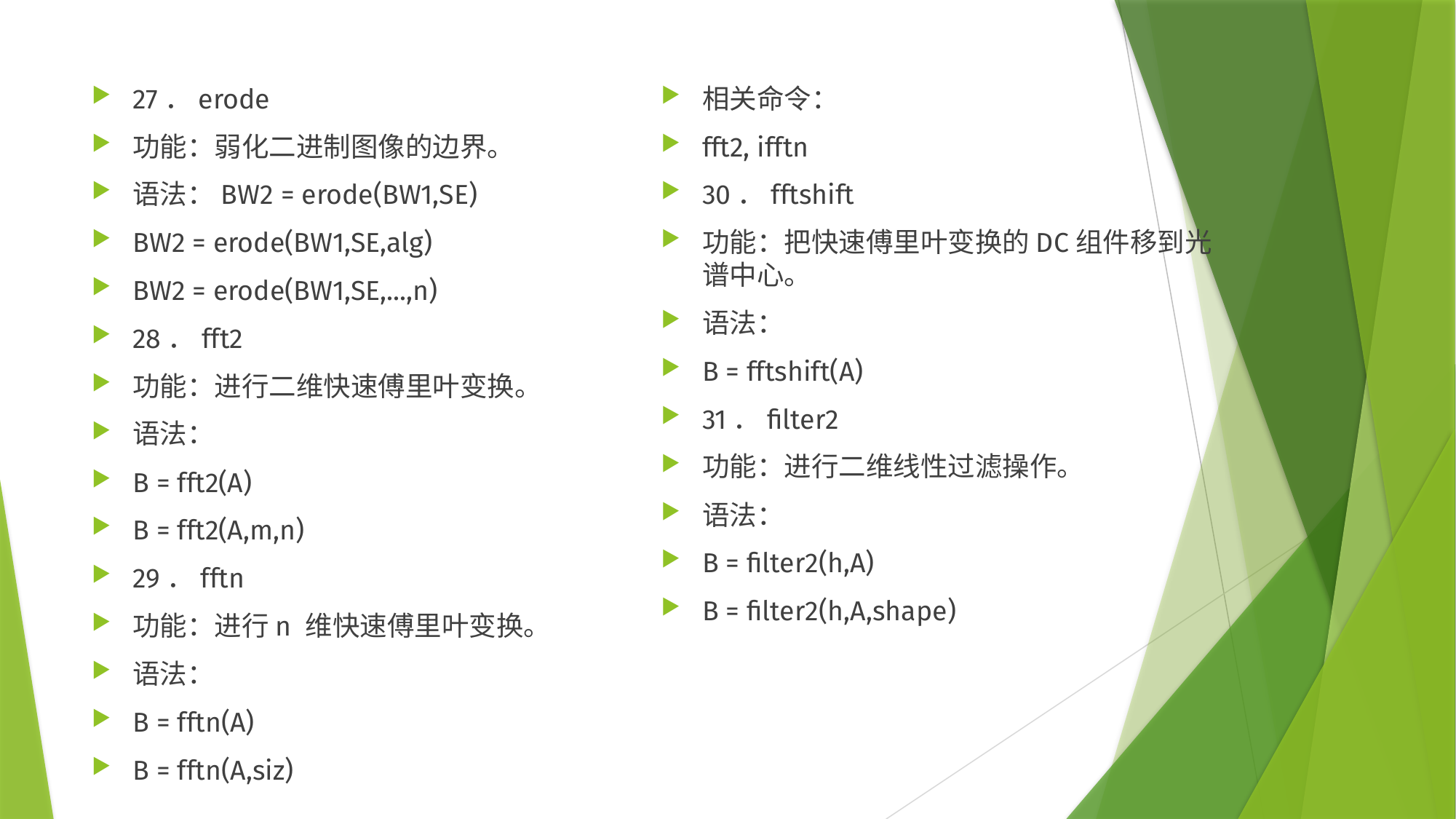

27．erode
功能：弱化二进制图像的边界。
语法：BW2 = erode(BW1,SE)
BW2 = erode(BW1,SE,alg)
BW2 = erode(BW1,SE,...,n)
28．fft2
功能：进行二维快速傅里叶变换。
语法：
B = fft2(A)
B = fft2(A,m,n)
29．fftn
功能：进行n 维快速傅里叶变换。
语法：
B = fftn(A)
B = fftn(A,siz)
相关命令：
fft2, ifftn
30．fftshift
功能：把快速傅里叶变换的DC组件移到光谱中心。
语法：
B = fftshift(A)
31．filter2
功能：进行二维线性过滤操作。
语法：
B = filter2(h,A)
B = filter2(h,A,shape)